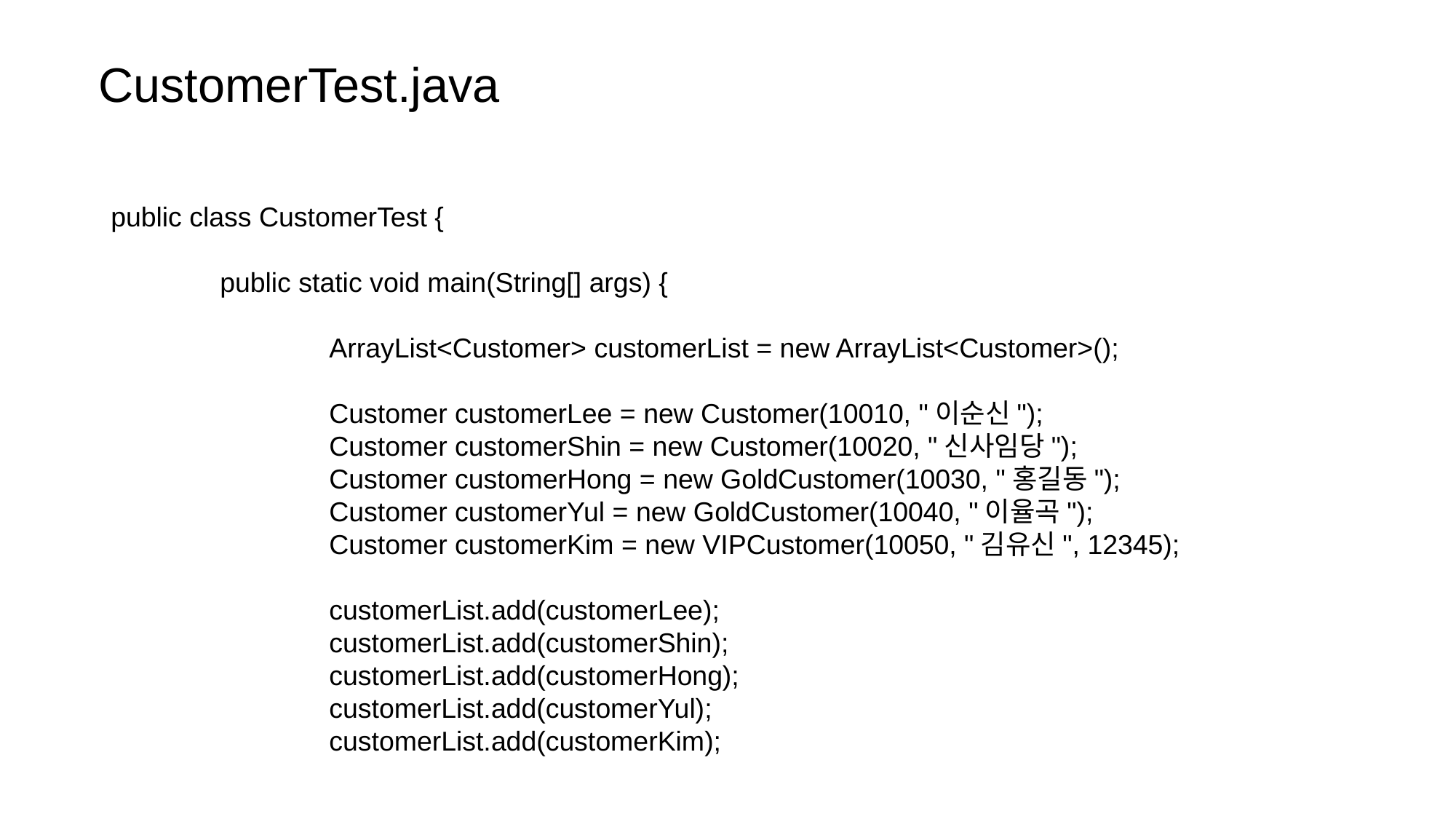

# CustomerTest.java
public class CustomerTest {

	public static void main(String[] args) {

		ArrayList<Customer> customerList = new ArrayList<Customer>();

		Customer customerLee = new Customer(10010, "이순신");
		Customer customerShin = new Customer(10020, "신사임당");
		Customer customerHong = new GoldCustomer(10030, "홍길동");
		Customer customerYul = new GoldCustomer(10040, "이율곡");
		Customer customerKim = new VIPCustomer(10050, "김유신", 12345);

		customerList.add(customerLee);
		customerList.add(customerShin);
		customerList.add(customerHong);
		customerList.add(customerYul);
		customerList.add(customerKim);